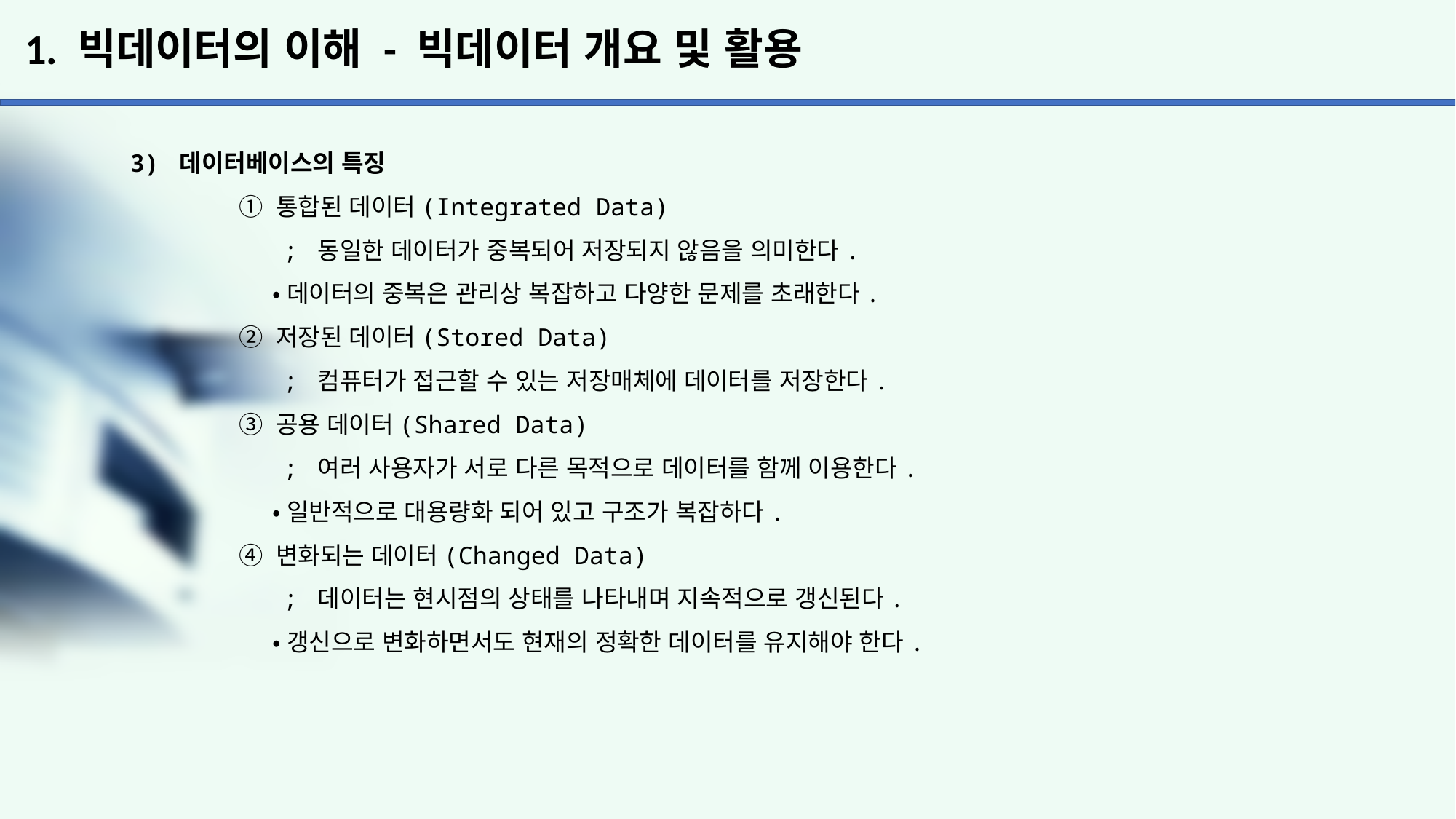

# 1. 빅데이터의 이해 - 빅데이터 개요 및 활용
3) 데이터베이스의 특징
	① 통합된 데이터(Integrated Data)
	   ; 동일한 데이터가 중복되어 저장되지 않음을 의미한다.
	     •데이터의 중복은 관리상 복잡하고 다양한 문제를 초래한다.
	② 저장된 데이터(Stored Data)
	   ; 컴퓨터가 접근할 수 있는 저장매체에 데이터를 저장한다.
	③ 공용 데이터(Shared Data)
	   ; 여러 사용자가 서로 다른 목적으로 데이터를 함께 이용한다.
	     •일반적으로 대용량화 되어 있고 구조가 복잡하다.
	④ 변화되는 데이터(Changed Data)
	   ; 데이터는 현시점의 상태를 나타내며 지속적으로 갱신된다.
	     •갱신으로 변화하면서도 현재의 정확한 데이터를 유지해야 한다.